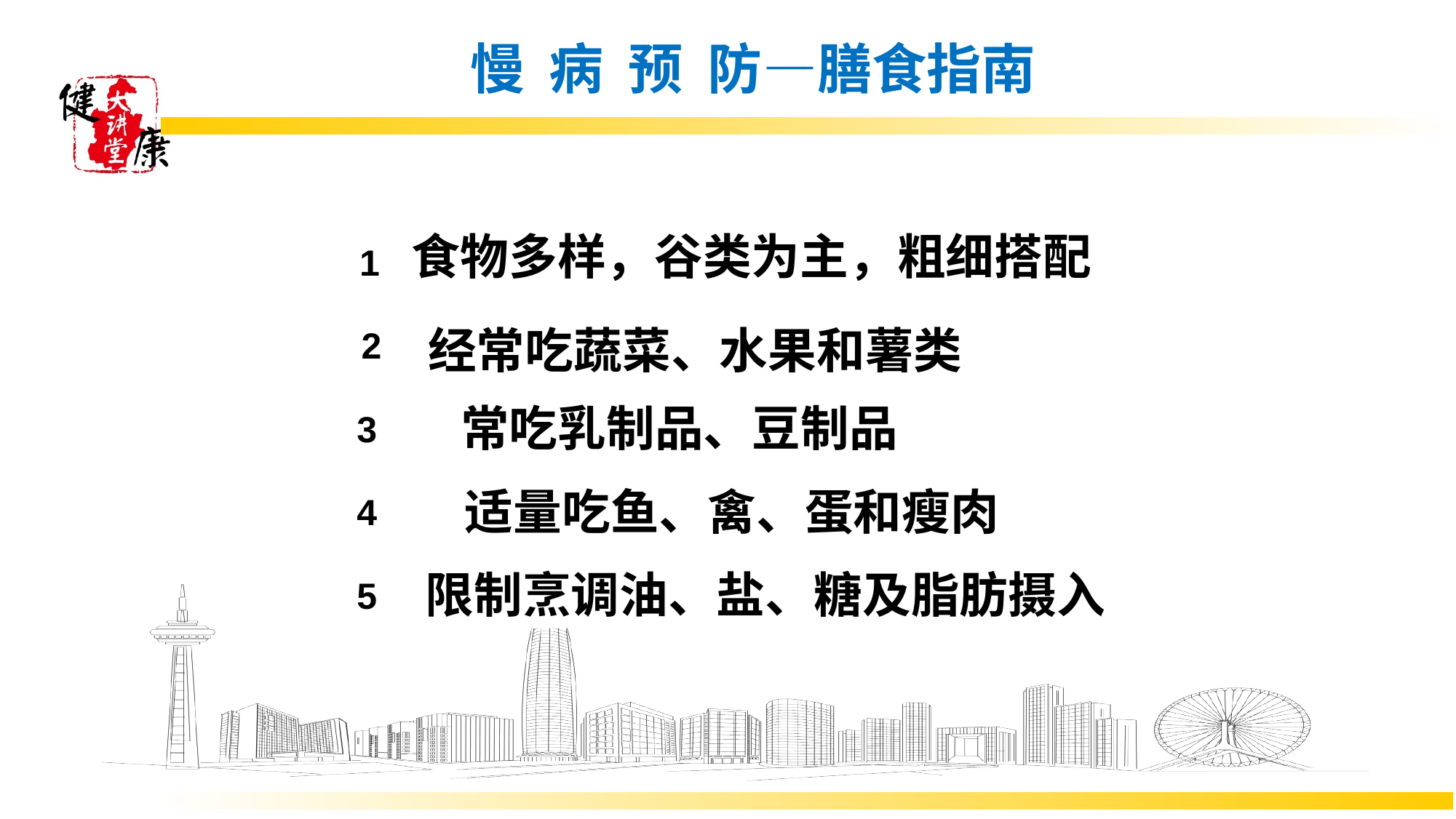

# 慢  病  预  防—膳食指南
食物多样，谷类为主，粗细搭配
1

经常吃蔬菜、水果和薯类
2
常吃乳制品、豆制品
3
适量吃鱼、禽、蛋和瘦肉
4
限制烹调油、盐、糖及脂肪摄入
5